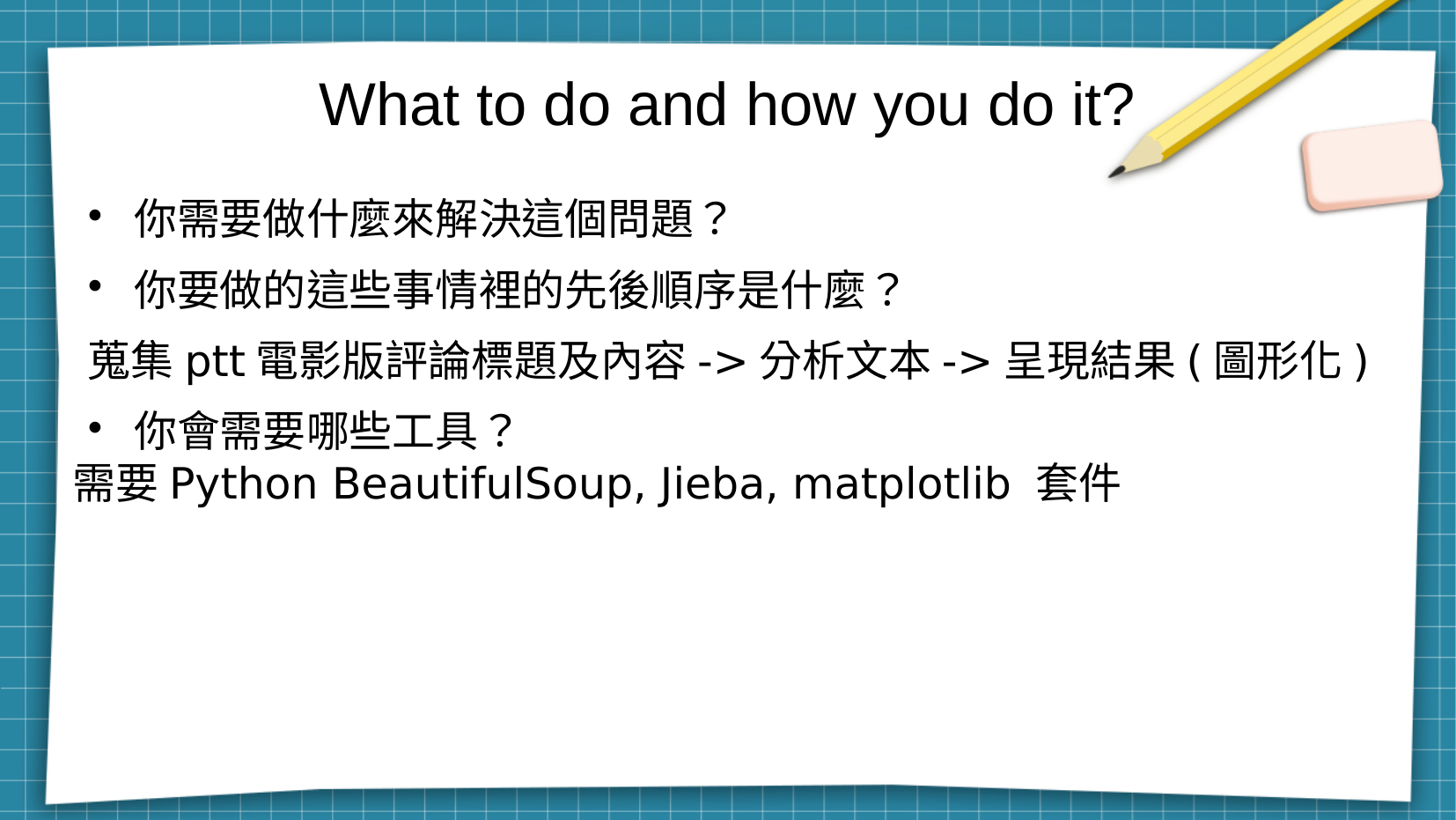

What to do and how you do it?
你需要做什麼來解決這個問題？
你要做的這些事情裡的先後順序是什麼？
蒐集ptt電影版評論標題及內容->分析文本->呈現結果(圖形化)
你會需要哪些工具？
需要Python BeautifulSoup, Jieba, matplotlib 套件